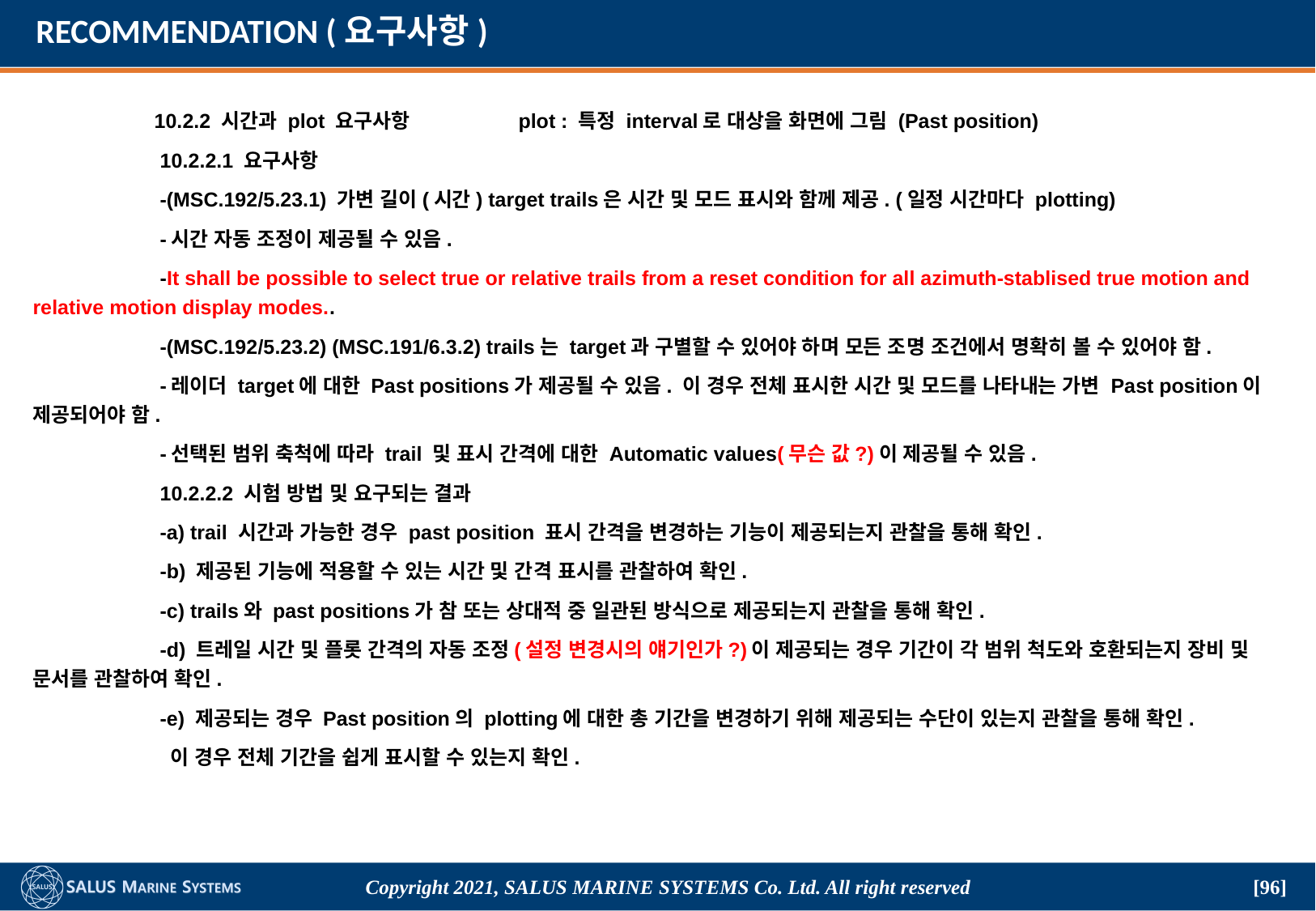

# RECOMMENDATION (요구사항)
	10.2.2 시간과 plot 요구사항	plot : 특정 interval로 대상을 화면에 그림 (Past position)
	 10.2.2.1 요구사항
	 -(MSC.192/5.23.1) 가변 길이(시간) target trails은 시간 및 모드 표시와 함께 제공. (일정 시간마다 plotting)
	 -시간 자동 조정이 제공될 수 있음.
	 -It shall be possible to select true or relative trails from a reset condition for all azimuth-stablised true motion and relative motion display modes..
	 -(MSC.192/5.23.2) (MSC.191/6.3.2) trails는 target과 구별할 수 있어야 하며 모든 조명 조건에서 명확히 볼 수 있어야 함.
	 -레이더 target에 대한 Past positions가 제공될 수 있음. 이 경우 전체 표시한 시간 및 모드를 나타내는 가변 Past position이 제공되어야 함.
	 -선택된 범위 축척에 따라 trail 및 표시 간격에 대한 Automatic values(무슨 값?)이 제공될 수 있음.
	 10.2.2.2 시험 방법 및 요구되는 결과
	 -a) trail 시간과 가능한 경우 past position 표시 간격을 변경하는 기능이 제공되는지 관찰을 통해 확인.
	 -b) 제공된 기능에 적용할 수 있는 시간 및 간격 표시를 관찰하여 확인.
	 -c) trails와 past positions가 참 또는 상대적 중 일관된 방식으로 제공되는지 관찰을 통해 확인.
	 -d) 트레일 시간 및 플롯 간격의 자동 조정(설정 변경시의 얘기인가?)이 제공되는 경우 기간이 각 범위 척도와 호환되는지 장비 및 문서를 관찰하여 확인.
	 -e) 제공되는 경우 Past position의 plotting에 대한 총 기간을 변경하기 위해 제공되는 수단이 있는지 관찰을 통해 확인.
	  이 경우 전체 기간을 쉽게 표시할 수 있는지 확인.

Copyright 2021, SALUS Marine Systems Co. Ltd. All right reserved
[96]